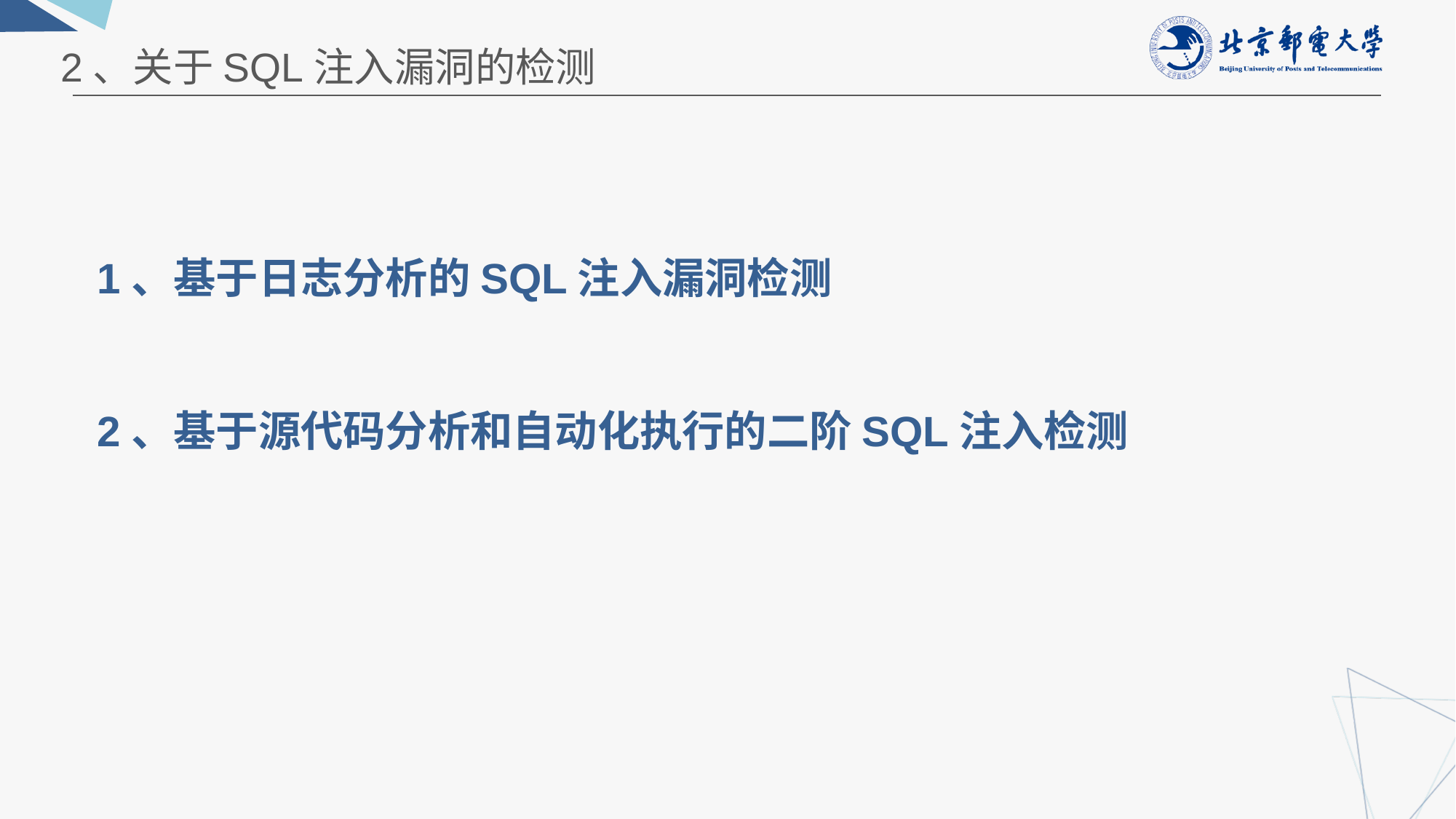

2、关于SQL注入漏洞的检测
1、基于日志分析的SQL注入漏洞检测
2、基于源代码分析和自动化执行的二阶SQL注入检测